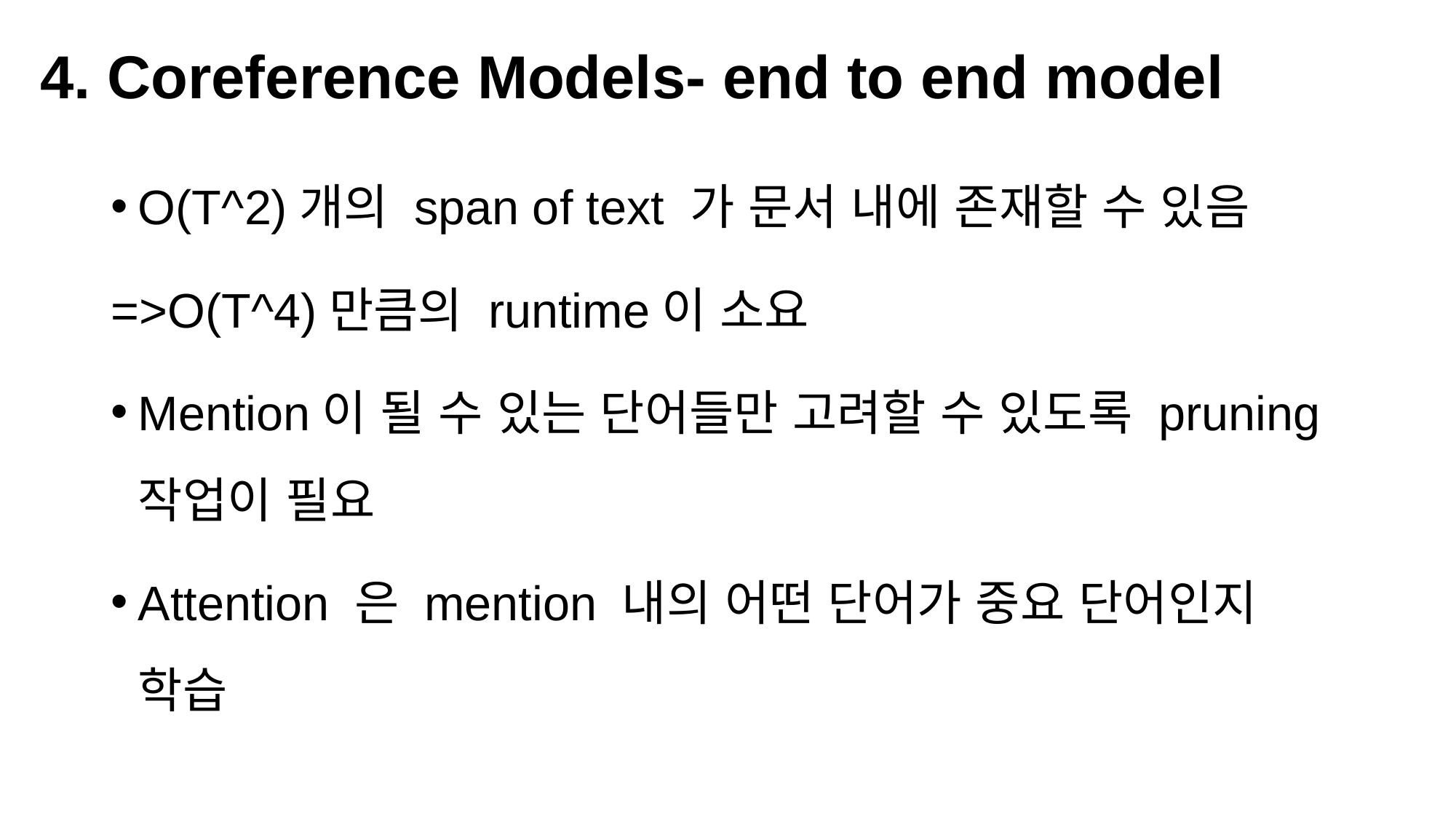

# 4. Coreference Models- end to end model

O(T^2)개의 span of text 가 문서 내에 존재할 수 있음
=>O(T^4)만큼의 runtime이 소요
Mention이 될 수 있는 단어들만 고려할 수 있도록 pruning 작업이 필요
Attention 은 mention 내의 어떤 단어가 중요 단어인지 학습